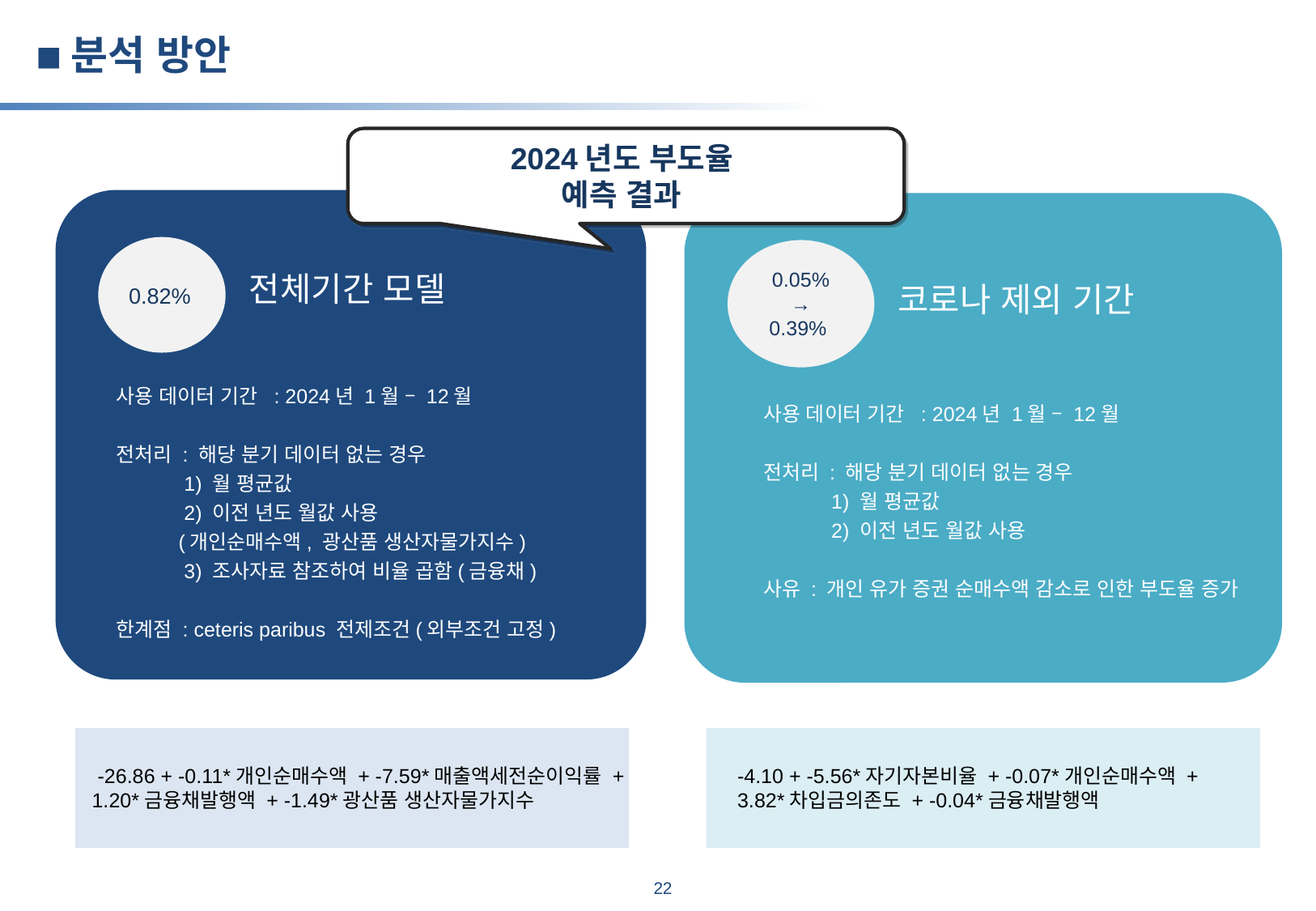

◼분석 방안
2024년도 부도율
예측 결과

0.82%
전체기간 모델
사용 데이터 기간  : 2024년 1월 – 12월

전처리 : 해당 분기 데이터 없는 경우
            1) 월 평균값
            2) 이전 년도 월값 사용
           (개인순매수액, 광산품 생산자물가지수)
            3) 조사자료 참조하여 비율 곱함(금융채)

한계점 : ceteris paribus 전제조건(외부조건 고정)

0.05% → 0.39%
코로나 제외 기간
사용 데이터 기간  : 2024년 1월 – 12월

전처리 : 해당 분기 데이터 없는 경우
            1) 월 평균값
            2) 이전 년도 월값 사용

사유 : 개인 유가 증권 순매수액 감소로 인한 부도율 증가

 -26.86 + -0.11*개인순매수액 + -7.59*매출액세전순이익률 + 1.20*금융채발행액 + -1.49*광산품 생산자물가지수
-4.10 + -5.56*자기자본비율 + -0.07*개인순매수액 + 3.82*차입금의존도 + -0.04*금융채발행액